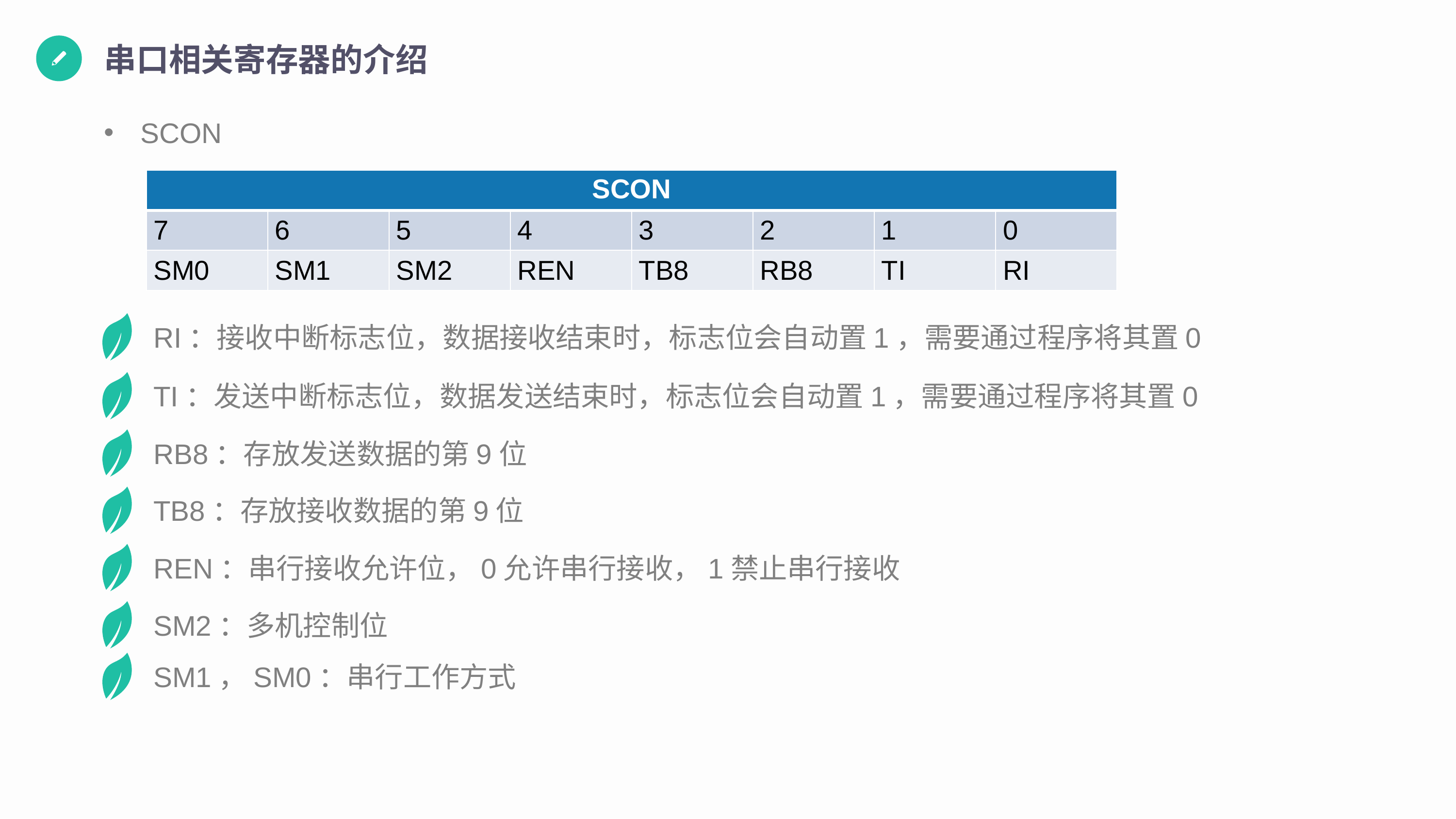

串口相关寄存器的介绍

SCON
| SCON |  |  |  |  |  |  |  |
| --- | --- | --- | --- | --- | --- | --- | --- |
| 7 | 6 | 5 | 4 | 3 | 2 | 1 | 0 |
| SM0 | SM1 | SM2 | REN | TB8 | RB8 | TI | RI |

RI：接收中断标志位，数据接收结束时，标志位会自动置1，需要通过程序将其置0

TI：发送中断标志位，数据发送结束时，标志位会自动置1，需要通过程序将其置0

RB8：存放发送数据的第9位

TB8：存放接收数据的第9位

REN：串行接收允许位，0允许串行接收，1禁止串行接收

SM2：多机控制位

SM1，SM0：串行工作方式